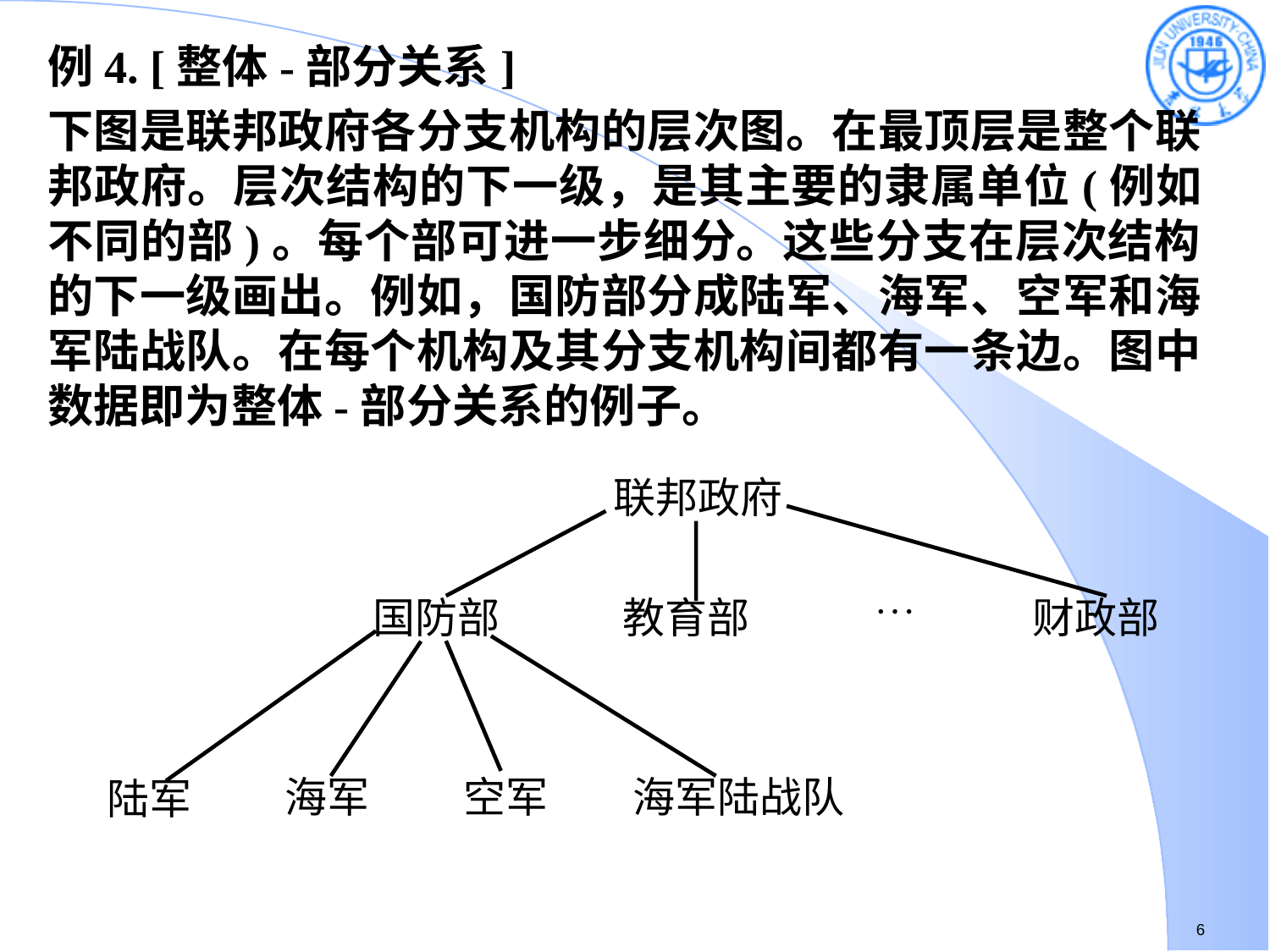

例4. [整体-部分关系]
下图是联邦政府各分支机构的层次图。在最顶层是整个联邦政府。层次结构的下一级，是其主要的隶属单位(例如不同的部)。每个部可进一步细分。这些分支在层次结构的下一级画出。例如，国防部分成陆军、海军、空军和海军陆战队。在每个机构及其分支机构间都有一条边。图中数据即为整体-部分关系的例子。
联邦政府

国防部
教育部
财政部
…

空军
海军
海军陆战队
陆军